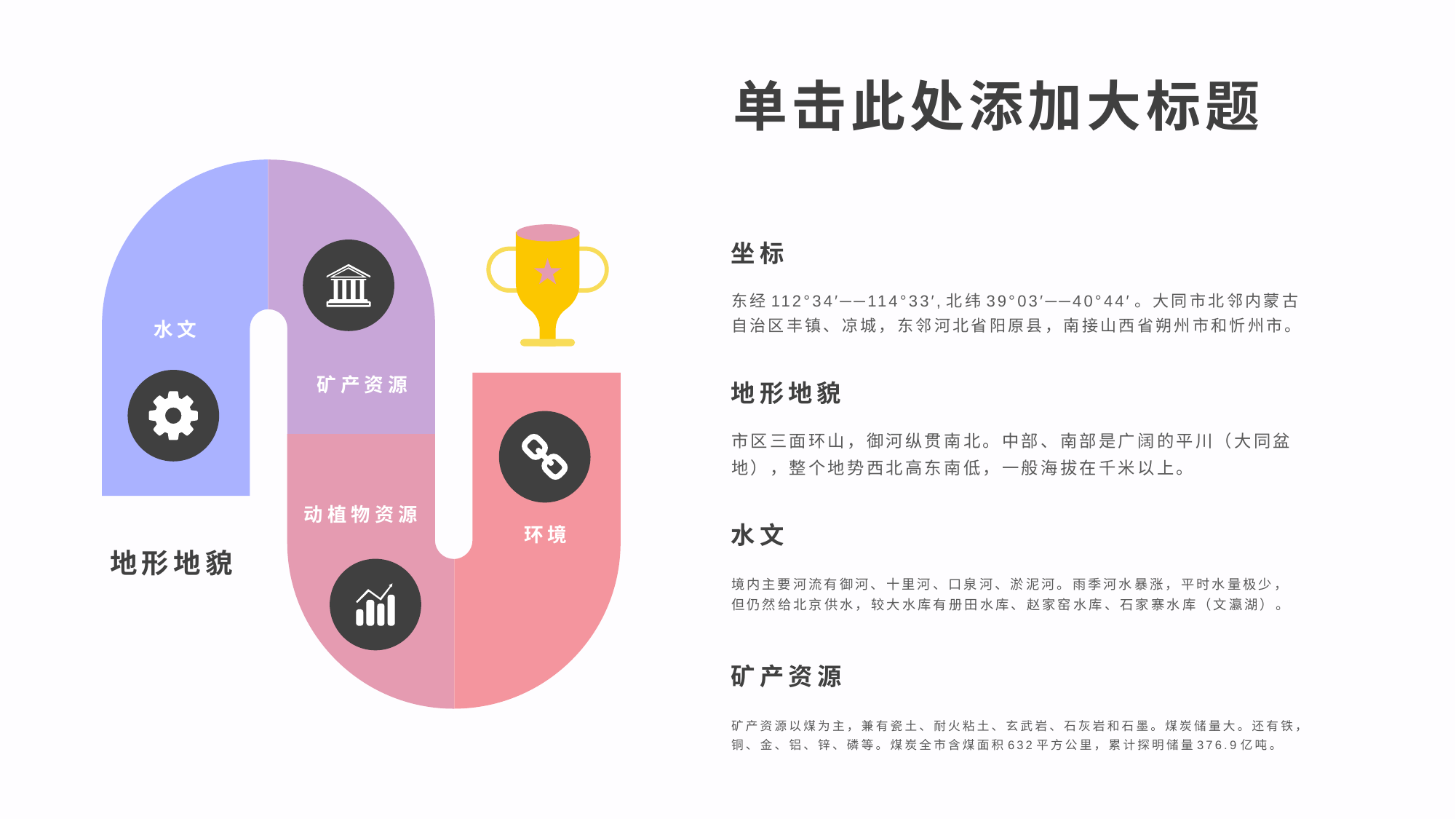

单击此处添加大标题

坐标

东经112°34′──114°33′,北纬39°03′──40°44′。大同市北邻内蒙古自治区丰镇、凉城，东邻河北省阳原县，南接山西省朔州市和忻州市。
水文

矿产资源
地形地貌

市区三面环山，御河纵贯南北。中部、南部是广阔的平川（大同盆地），整个地势西北高东南低，一般海拔在千米以上。

动植物资源
水文
地形地貌
环境

境内主要河流有御河、十里河、口泉河、淤泥河。雨季河水暴涨，平时水量极少，但仍然给北京供水，较大水库有册田水库、赵家窑水库、石家寨水库（文瀛湖）。

矿产资源
矿产资源以煤为主，兼有瓷土、耐火粘土、玄武岩、石灰岩和石墨。煤炭储量大。还有铁，铜、金、铝、锌、磷等。煤炭全市含煤面积632平方公里，累计探明储量376.9亿吨。